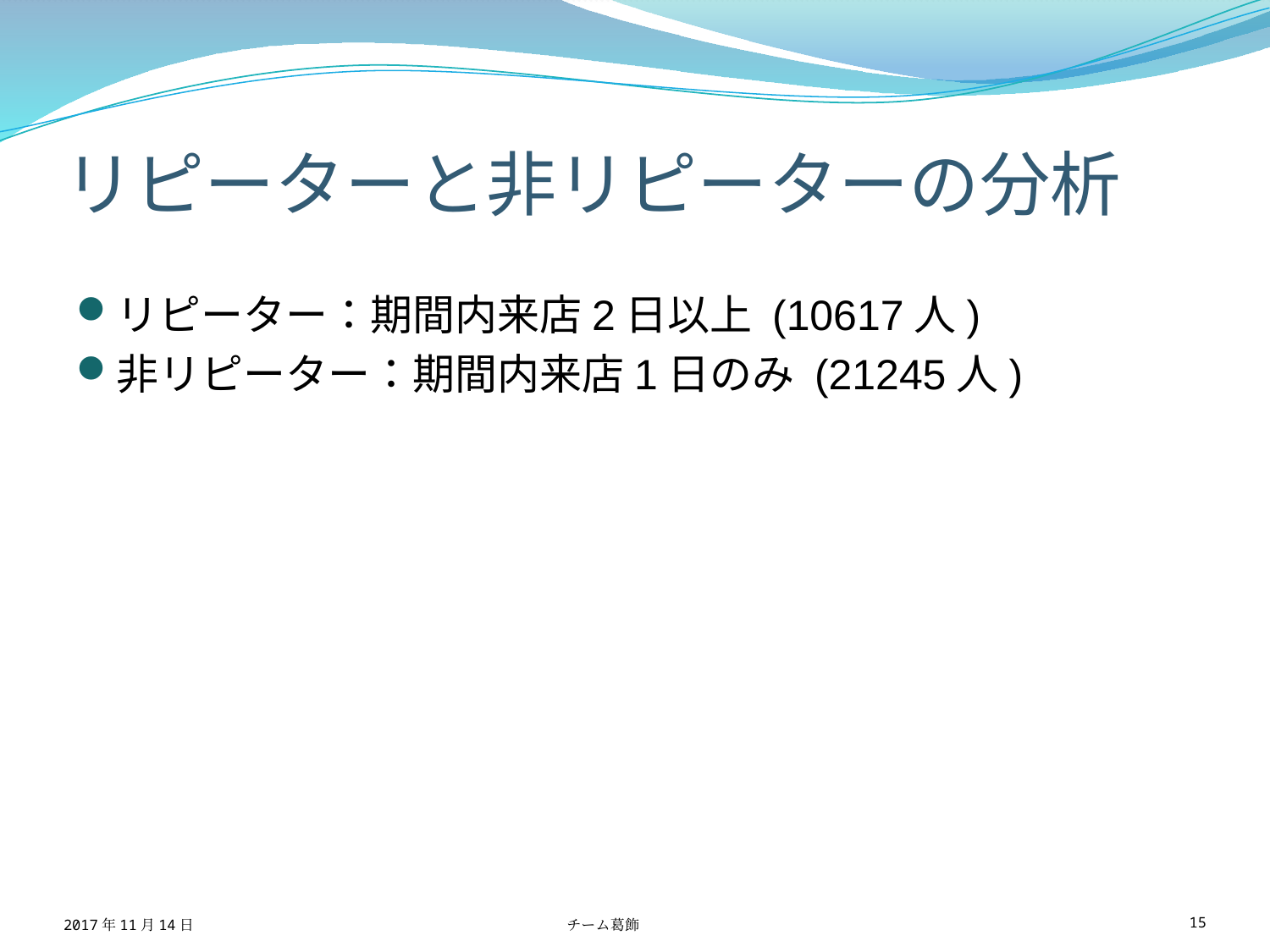

# リピーターと非リピーターの分析
リピーター：期間内来店2日以上 (10617人)
非リピーター：期間内来店1日のみ (21245人)
2017年11月14日
チーム葛飾
15